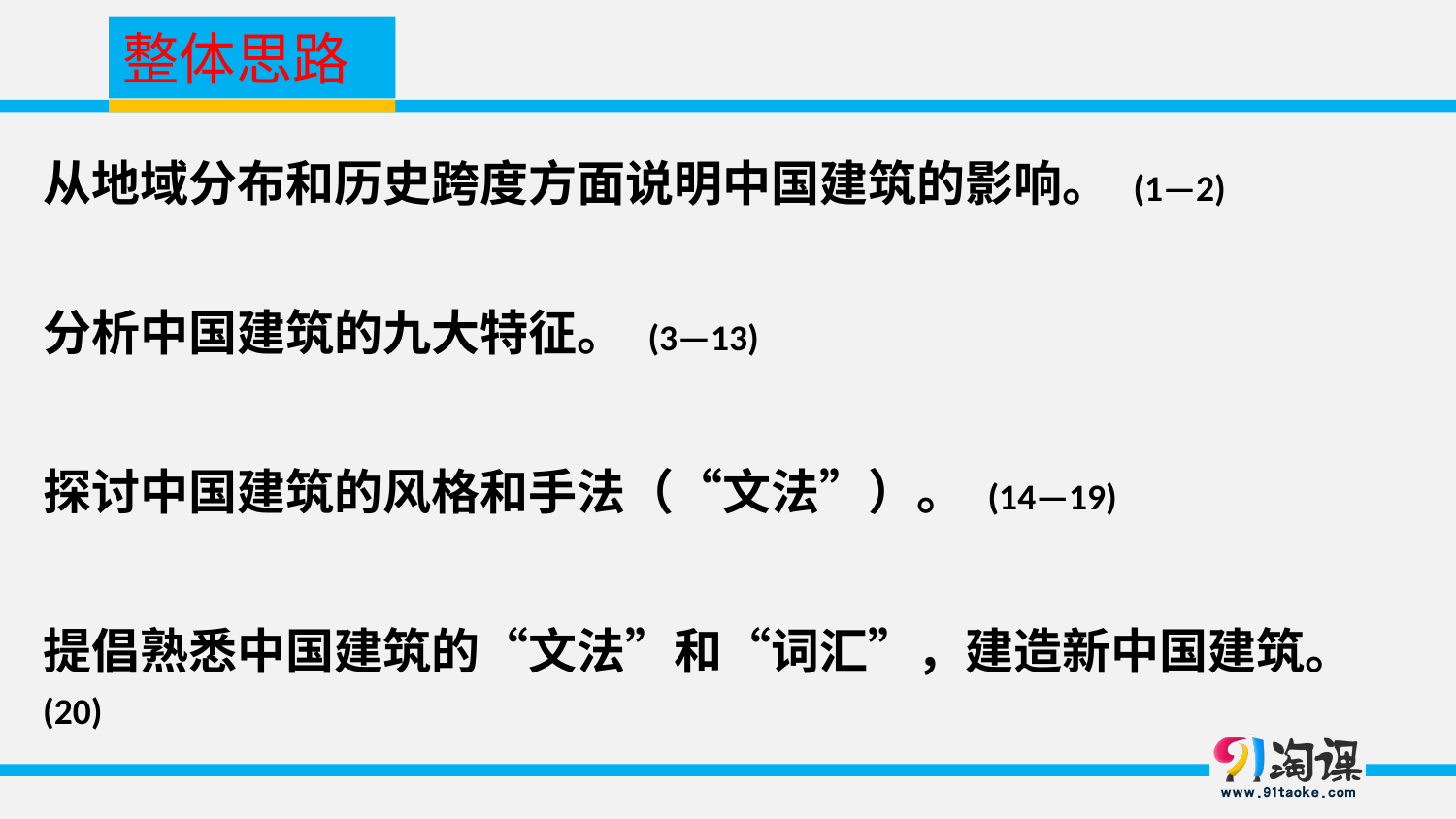

整体思路
从地域分布和历史跨度方面说明中国建筑的影响。 (1—2)

分析中国建筑的九大特征。 (3—13)

探讨中国建筑的风格和手法（“文法”）。 (14—19)

提倡熟悉中国建筑的“文法”和“词汇”，建造新中国建筑。(20)